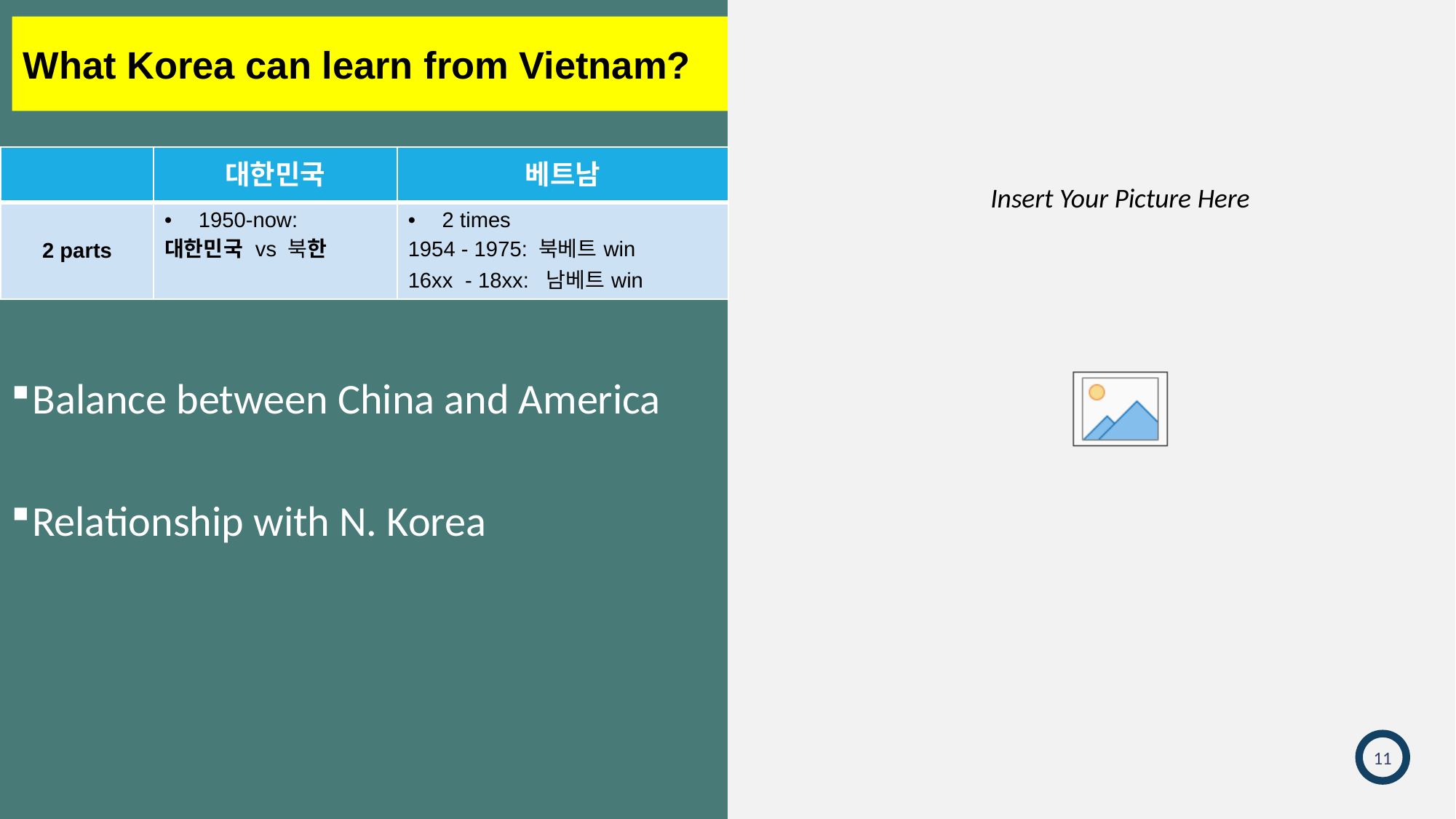

# What Korea can learn from Vietnam?
|  | 대한민국 | 베트남 |
| --- | --- | --- |
| 2 parts | 1950-now: 대한민국 vs 북한 | 2 times 1954 - 1975: 북베트win 16xx - 18xx:  남베트win |

Balance between China and America

Relationship with N. Korea

11